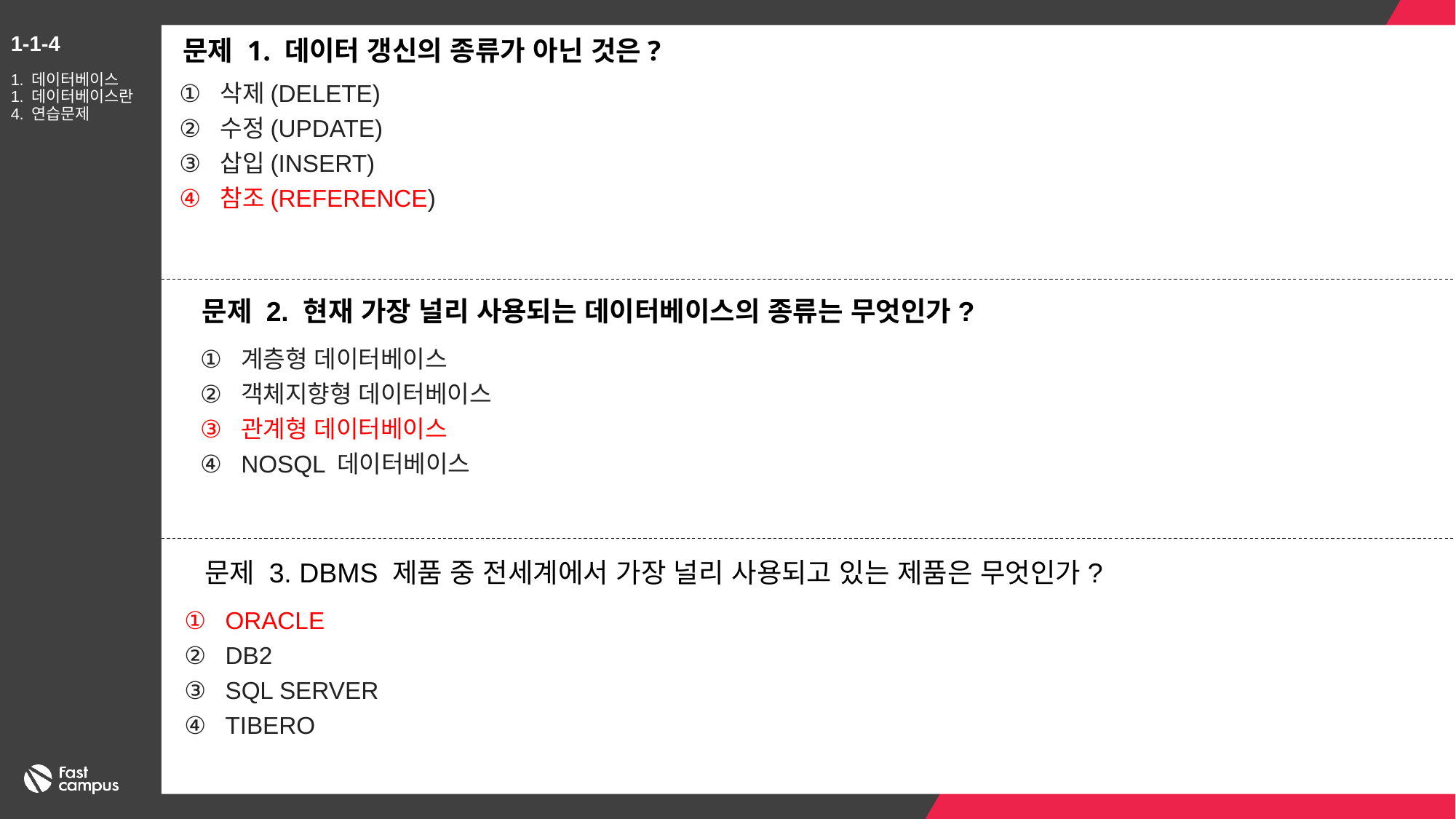

1-1-4
문제 1. 데이터 갱신의 종류가 아닌 것은?
1. 데이터베이스
1. 데이터베이스란
4. 연습문제
삭제(DELETE)
수정(UPDATE)
삽입(INSERT)
참조(REFERENCE)
문제 2. 현재 가장 널리 사용되는 데이터베이스의 종류는 무엇인가?
계층형 데이터베이스
객체지향형 데이터베이스
관계형 데이터베이스
NOSQL 데이터베이스
문제 3. DBMS 제품 중 전세계에서 가장 널리 사용되고 있는 제품은 무엇인가?
ORACLE
DB2
SQL SERVER
TIBERO